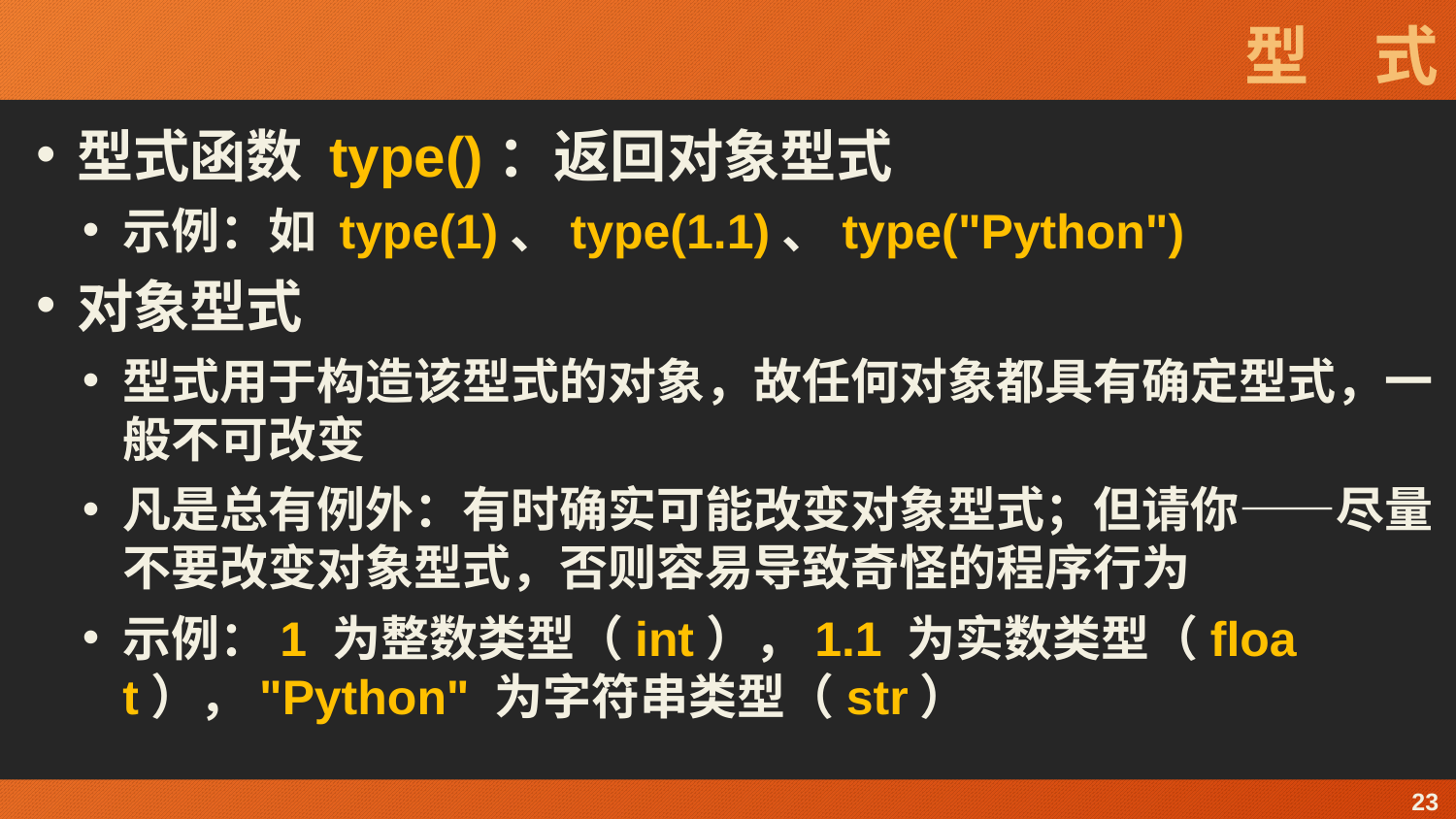

# 型　式
型式函数 type()：返回对象型式
示例：如 type(1)、type(1.1)、type("Python")
对象型式
型式用于构造该型式的对象，故任何对象都具有确定型式，一般不可改变
凡是总有例外：有时确实可能改变对象型式；但请你——尽量不要改变对象型式，否则容易导致奇怪的程序行为
示例：1 为整数类型（int），1.1 为实数类型（float），"Python" 为字符串类型（str）
23